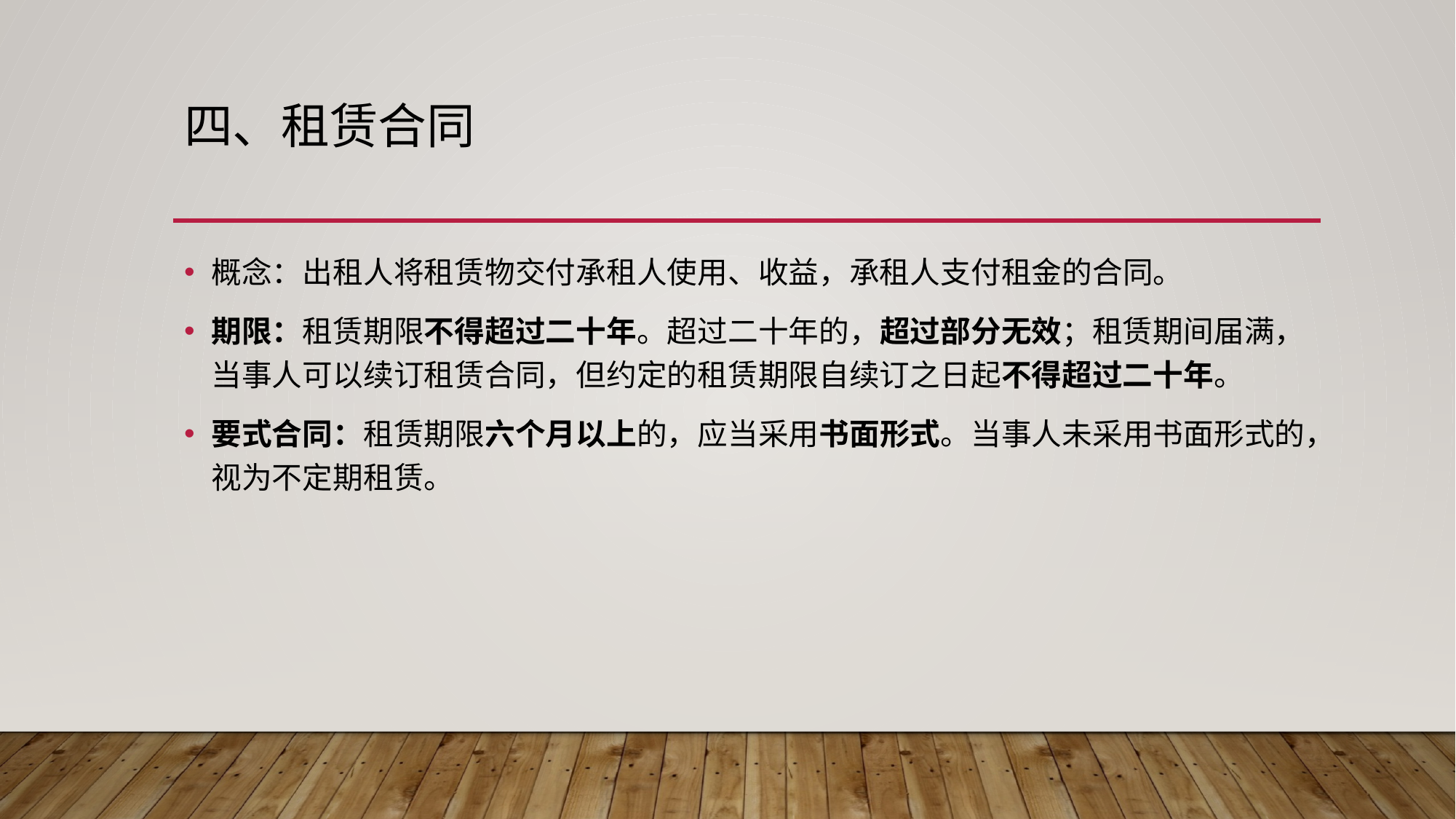

# 四、租赁合同
概念：出租人将租赁物交付承租人使用、收益，承租人支付租金的合同。
期限：租赁期限不得超过二十年。超过二十年的，超过部分无效；租赁期间届满，当事人可以续订租赁合同，但约定的租赁期限自续订之日起不得超过二十年。
要式合同：租赁期限六个月以上的，应当采用书面形式。当事人未采用书面形式的，视为不定期租赁。